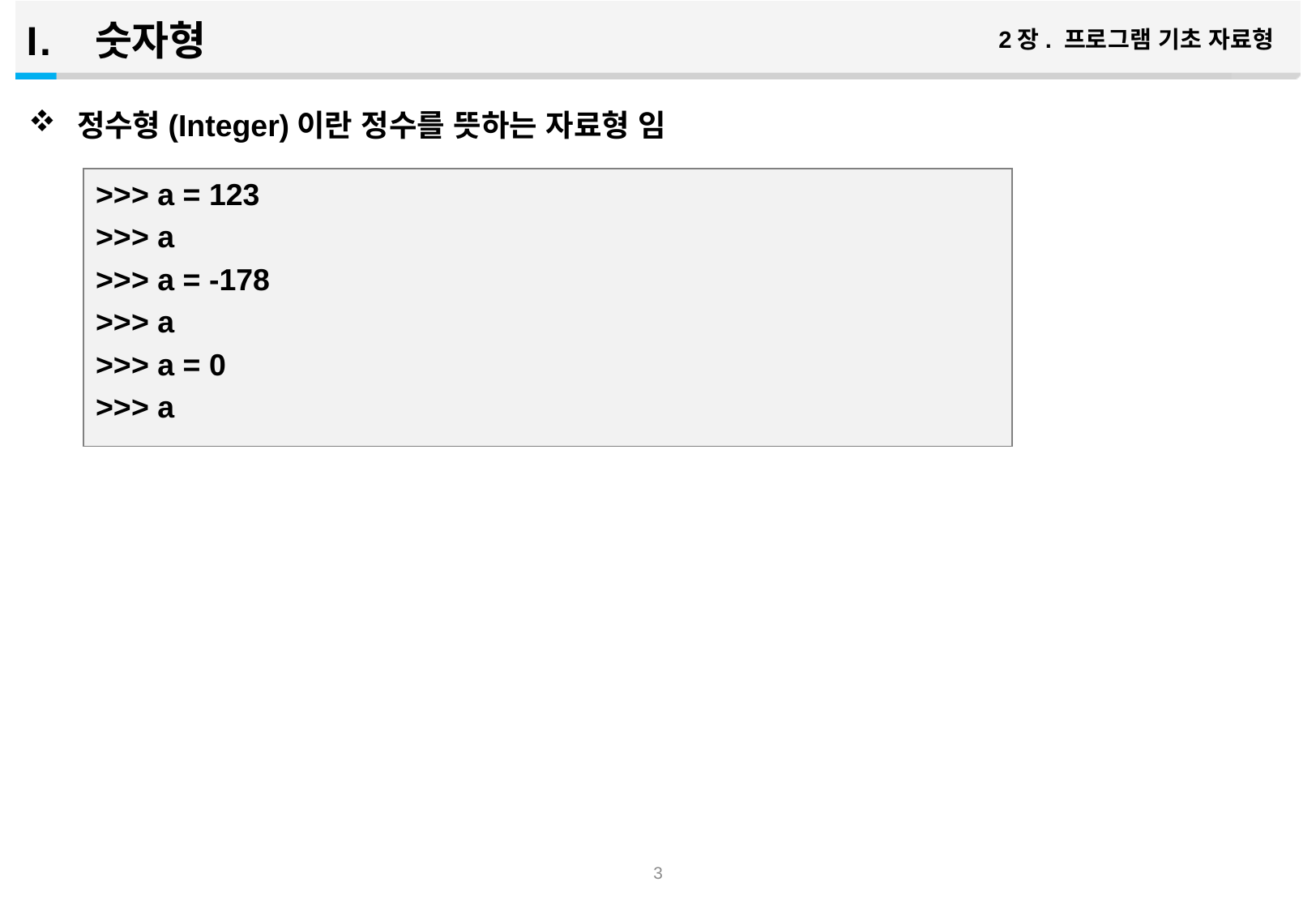

숫자형
2장. 프로그램 기초 자료형
정수형(Integer)이란 정수를 뜻하는 자료형 임
>>> a = 123
>>> a
>>> a = -178
>>> a
>>> a = 0
>>> a
3